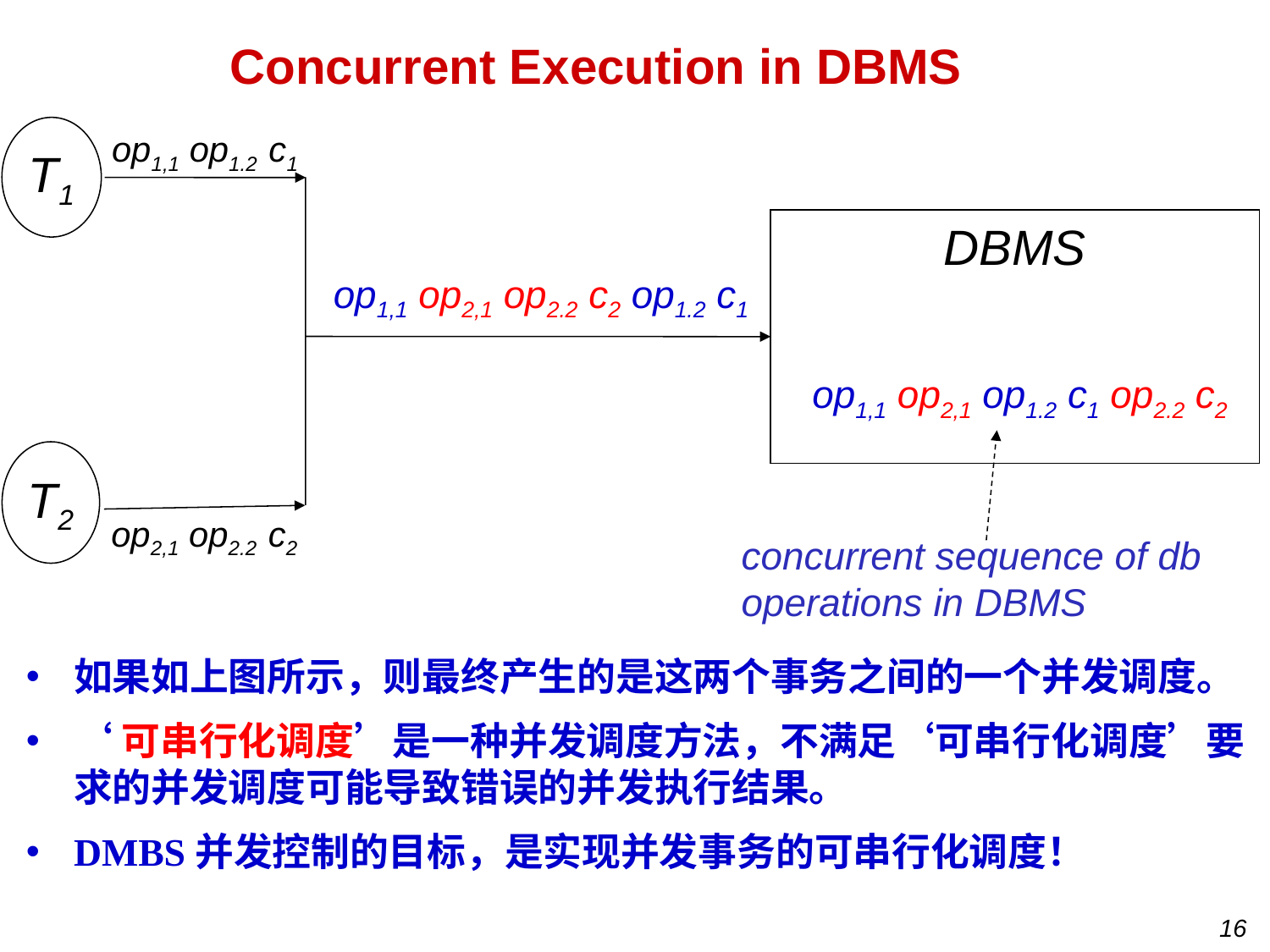

# Concurrent Execution in DBMS
T1
op1,1 op1.2  c1

DBMS
op1,1 op2,1 op2.2 c2 op1.2 c1

op1,1 op2,1 op1.2 c1 op2.2 c2

concurrent sequence of db
operations in DBMS
T2
op2,1 op2.2  c2

如果如上图所示，则最终产生的是这两个事务之间的一个并发调度。
‘可串行化调度’是一种并发调度方法，不满足‘可串行化调度’要求的并发调度可能导致错误的并发执行结果。
DMBS并发控制的目标，是实现并发事务的可串行化调度！
16